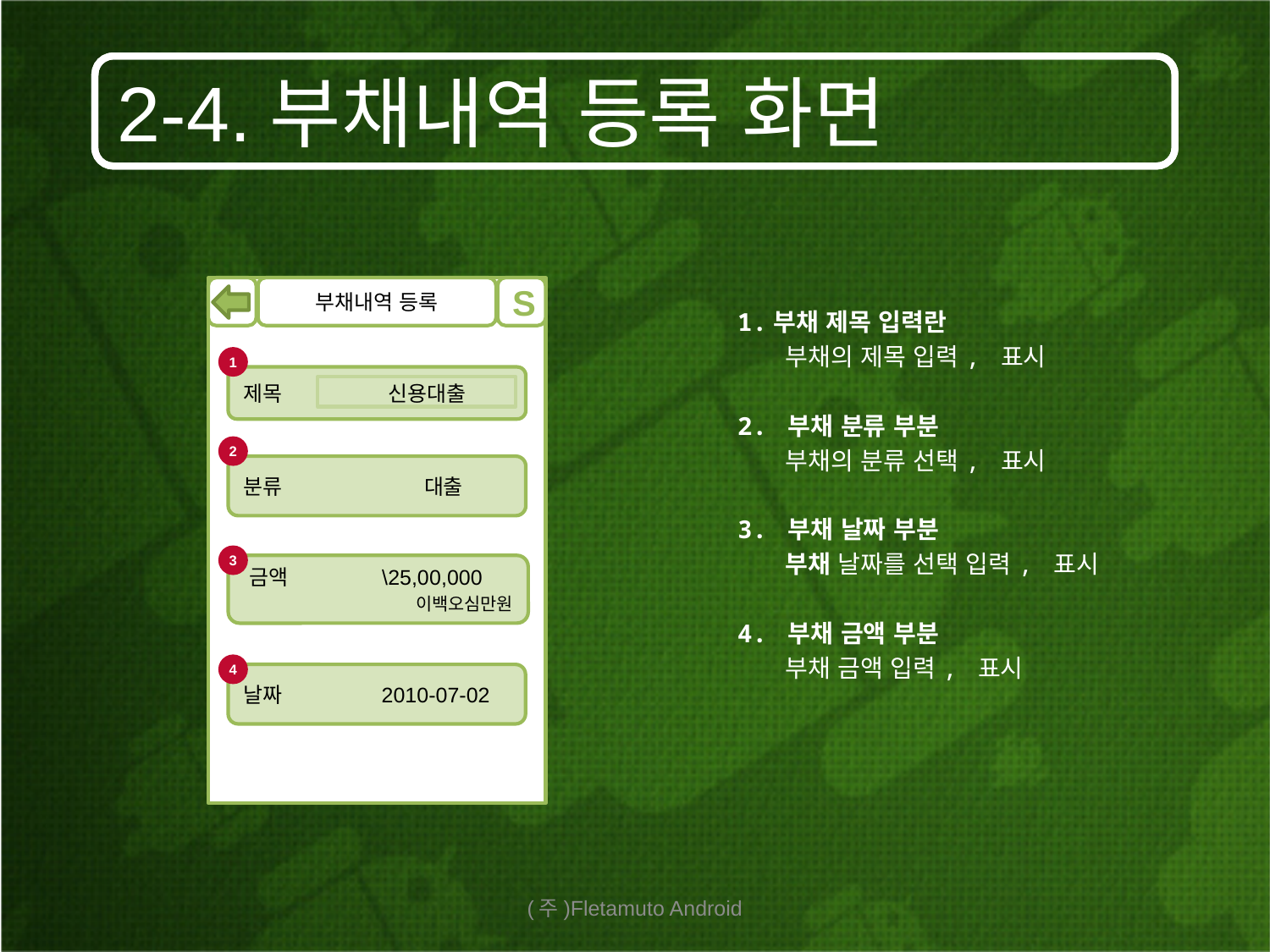

# 2-4.부채내역 등록 화면

1.부채 제목 입력란
	부채의 제목 입력, 표시

2. 부채 분류 부분
	부채의 분류 선택, 표시

3. 부채 날짜 부분
	부채 날짜를 선택 입력, 표시

4. 부채 금액 부분
	부채 금액 입력, 표시

부채내역 등록
S
1
제목                  신용대출

2
분류                        대출
3
금액               \25,00,000          이백오심만원
4
날짜	 2010-07-02
(주)Fletamuto Android